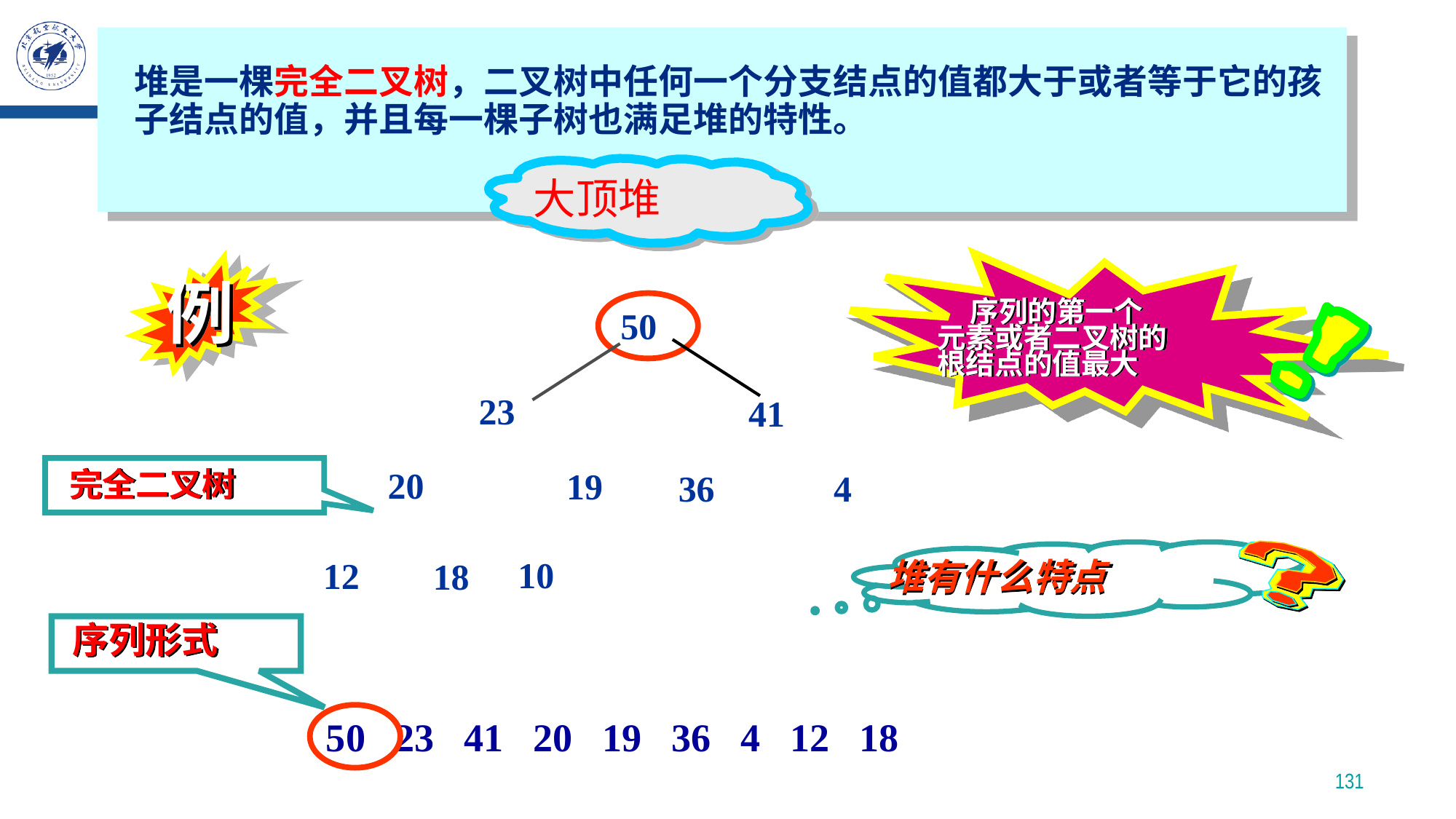

堆是一棵完全二叉树，二叉树中任何一个分支结点的值都大于或者等于它的孩子结点的值，并且每一棵子树也满足堆的特性。

大顶堆

    序列的第一个
元素或者二叉树的
根结点的值最大

例
50

23
41

20
19
36
4

10
12
18

完全二叉树

堆有什么特点
序列形式

50   23   41   20   19   36   4   12   18
131